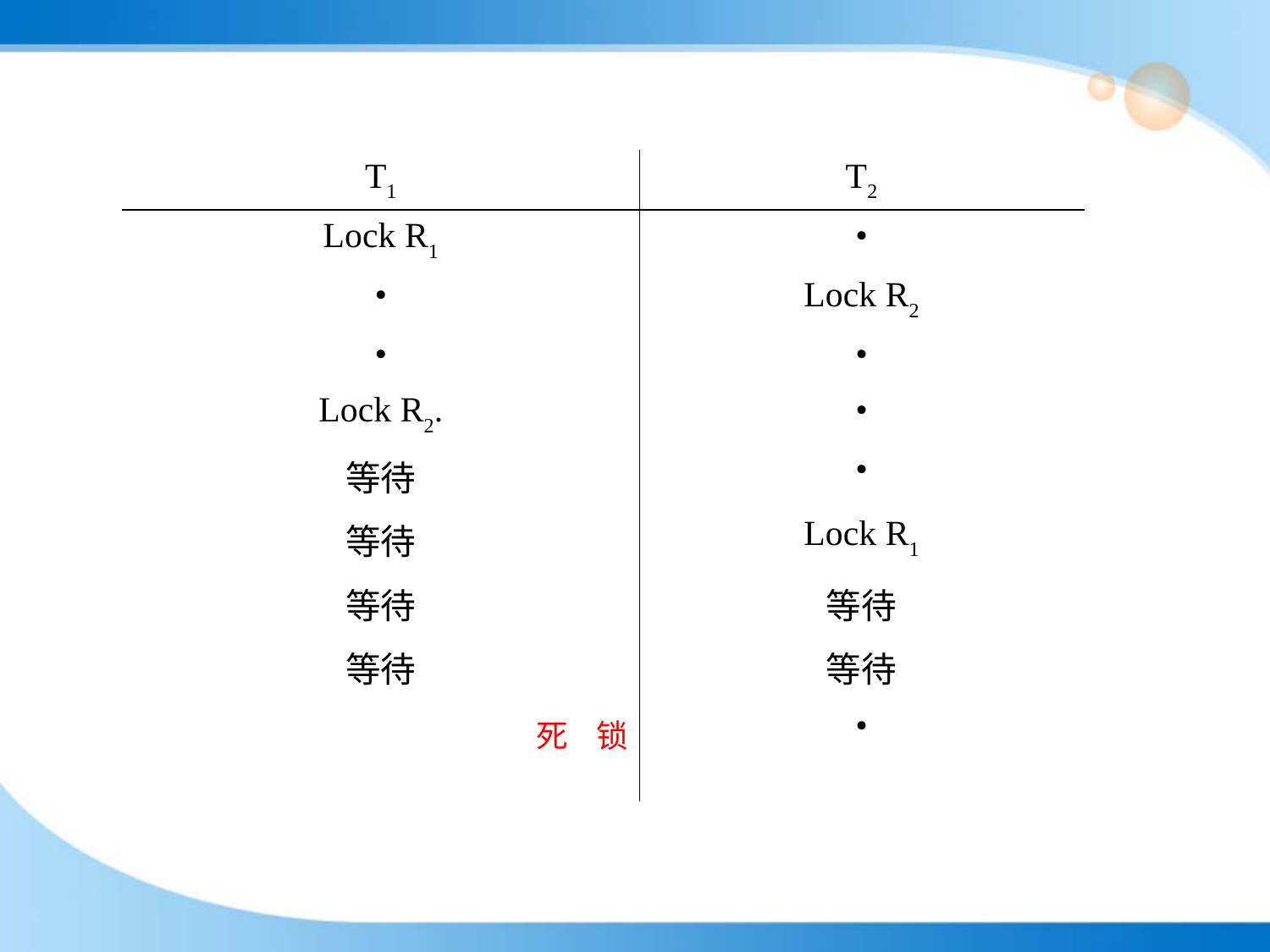

| T1 | T2 |
| --- | --- |
| Lock R1 | • |
| • | Lock R2 |
| • | • |
| Lock R2. | • |
| 等待 | • |
| 等待 | Lock R1 |
| 等待 | 等待 |
| 等待 | 等待 |
|  | • |
死    锁